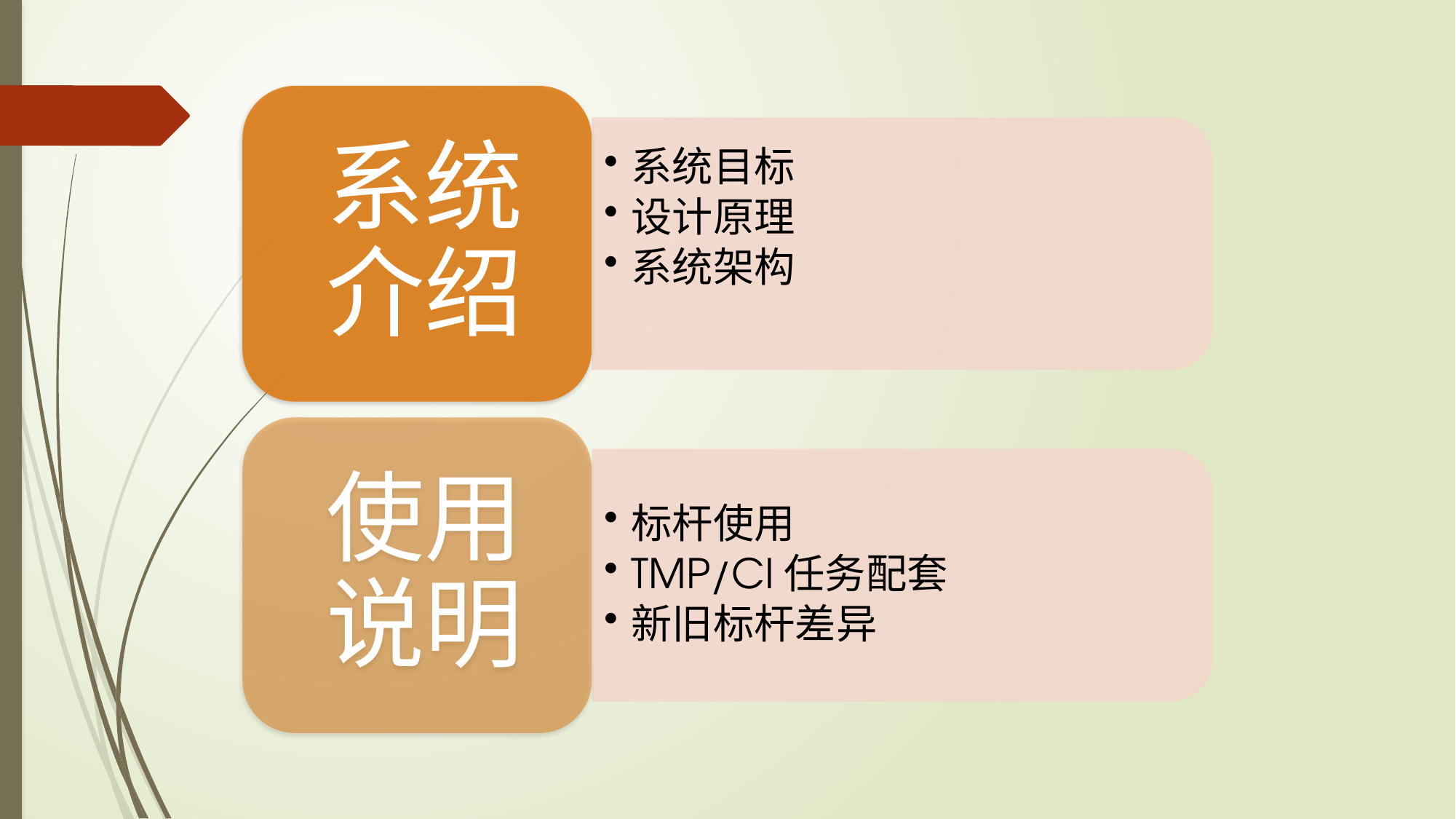

系统目标
设计原理
系统架构

系统介绍
标杆使用
TMP/CI任务配套
新旧标杆差异
使用说明